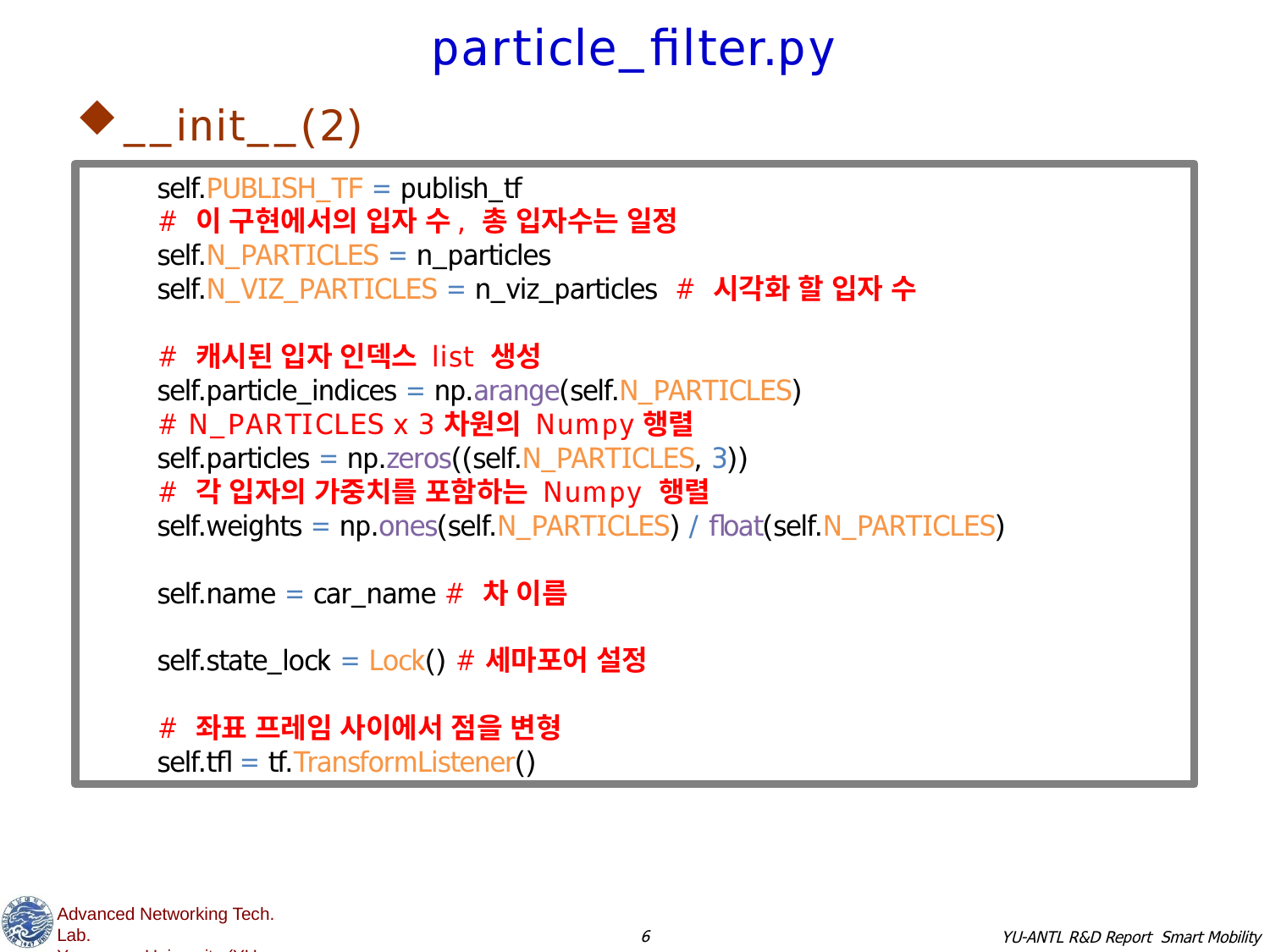

# particle_filter.py
__init__(2)
        self.PUBLISH_TF = publish_tf
        # 이 구현에서의 입자 수, 총 입자수는 일정
        self.N_PARTICLES = n_particles
        self.N_VIZ_PARTICLES = n_viz_particles  # 시각화 할 입자 수

        # 캐시된 입자 인덱스 list 생성
        self.particle_indices = np.arange(self.N_PARTICLES)
        # N_PARTICLES x 3차원의 Numpy행렬
        self.particles = np.zeros((self.N_PARTICLES, 3))
        # 각 입자의 가중치를 포함하는 Numpy 행렬
        self.weights = np.ones(self.N_PARTICLES) / float(self.N_PARTICLES)

        self.name = car_name # 차 이름

        self.state_lock = Lock() #세마포어 설정

        # 좌표 프레임 사이에서 점을 변형
        self.tfl = tf.TransformListener()